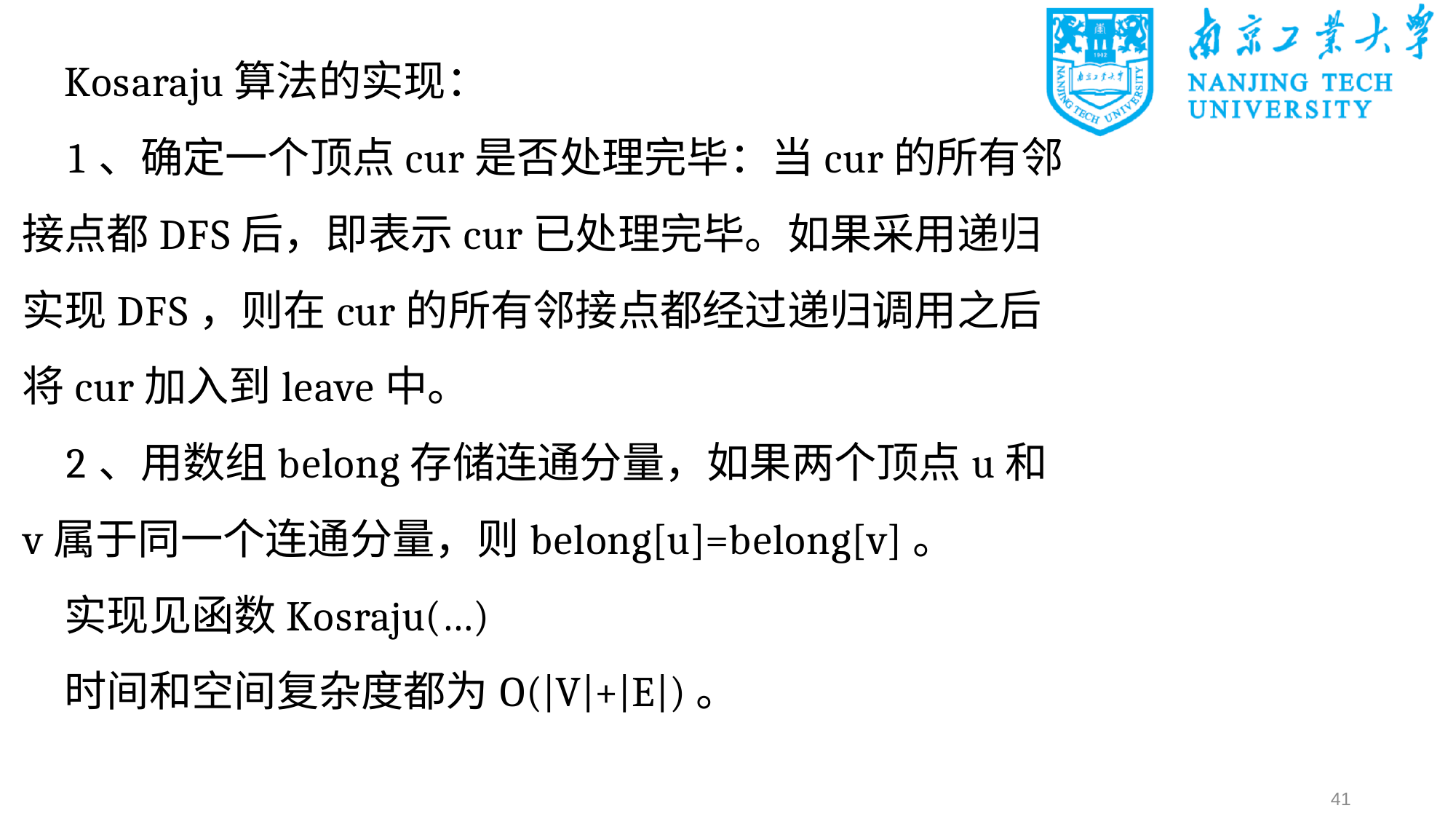

Kosaraju算法的实现：
1、确定一个顶点cur是否处理完毕：当cur的所有邻接点都DFS后，即表示cur已处理完毕。如果采用递归实现DFS，则在cur的所有邻接点都经过递归调用之后将cur加入到leave中。
2、用数组belong存储连通分量，如果两个顶点u和v属于同一个连通分量，则belong[u]=belong[v]。
实现见函数Kosraju(…)
时间和空间复杂度都为O(|V|+|E|)。
41